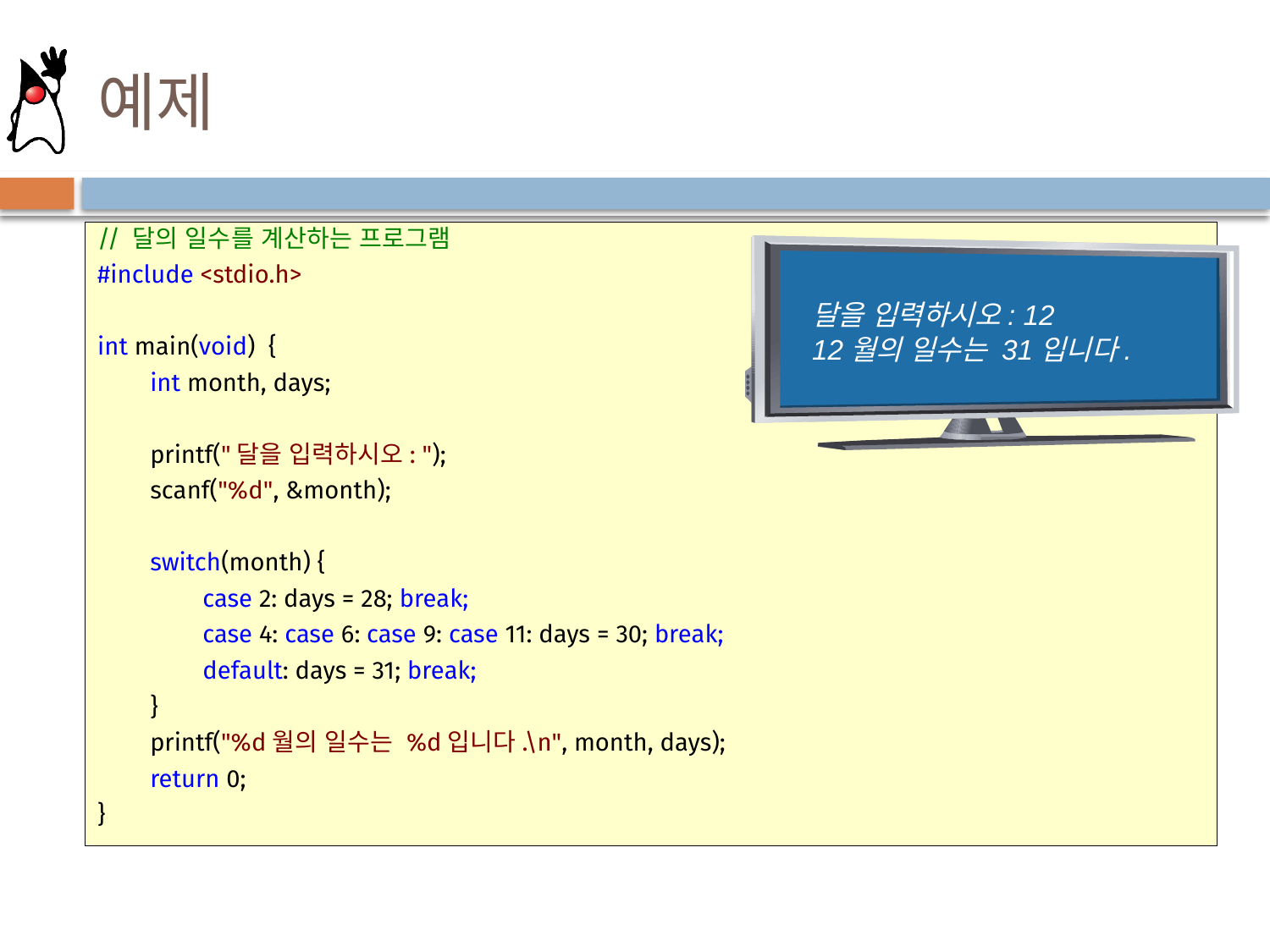

# 예제
// 달의 일수를 계산하는 프로그램
#include <stdio.h>

int main(void)  {
        int month, days;

        printf("달을 입력하시오: ");
        scanf("%d", &month);

        switch(month) {
                case 2: days = 28; break;
                case 4: case 6: case 9: case 11: days = 30; break;
                default: days = 31; break;
        }
        printf("%d월의 일수는 %d입니다.\n", month, days);
        return 0;
}

달을 입력하시오: 12
12월의 일수는 31입니다.